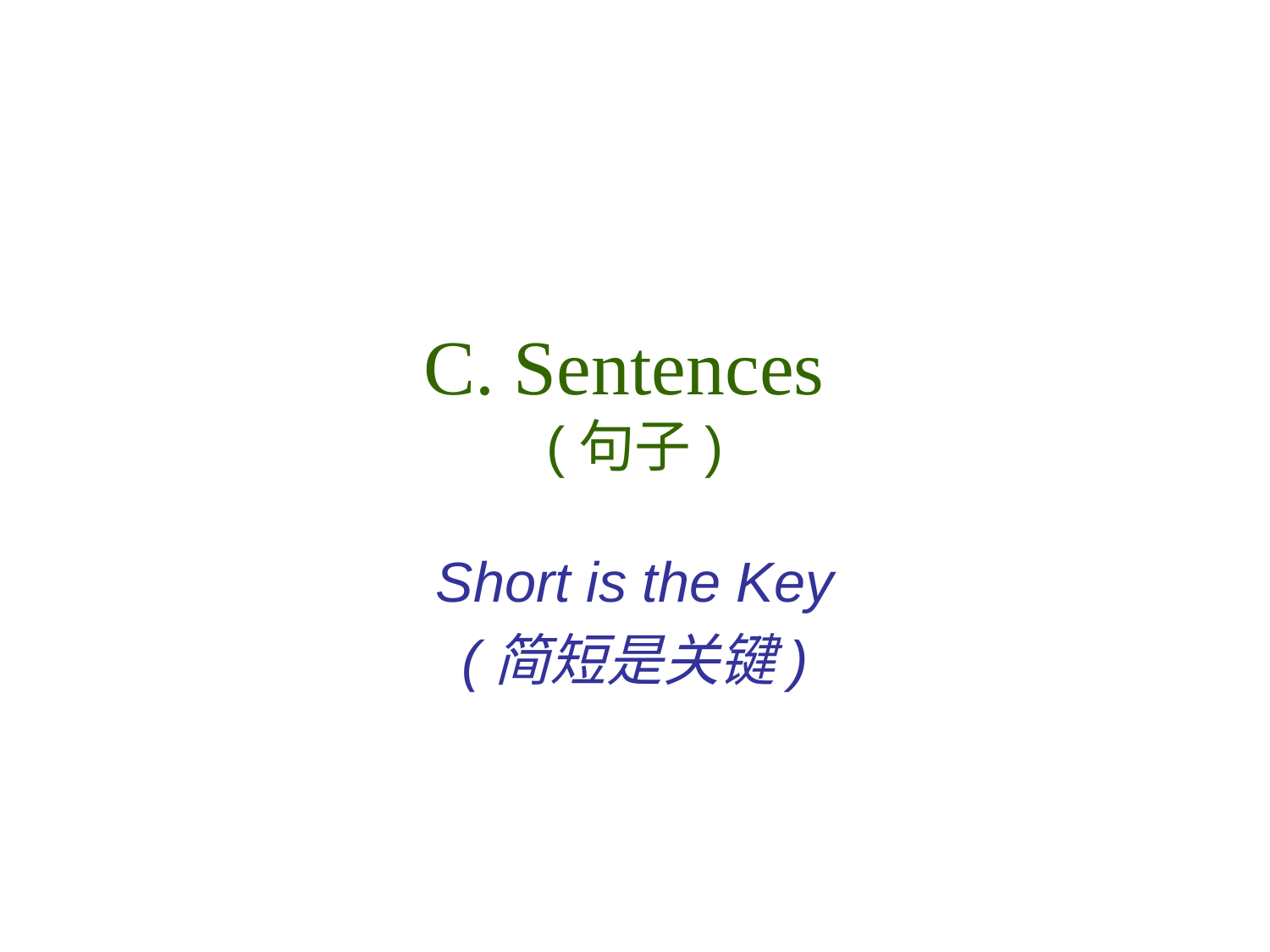

# C. Sentences (句子)
Short is the Key
(简短是关键)